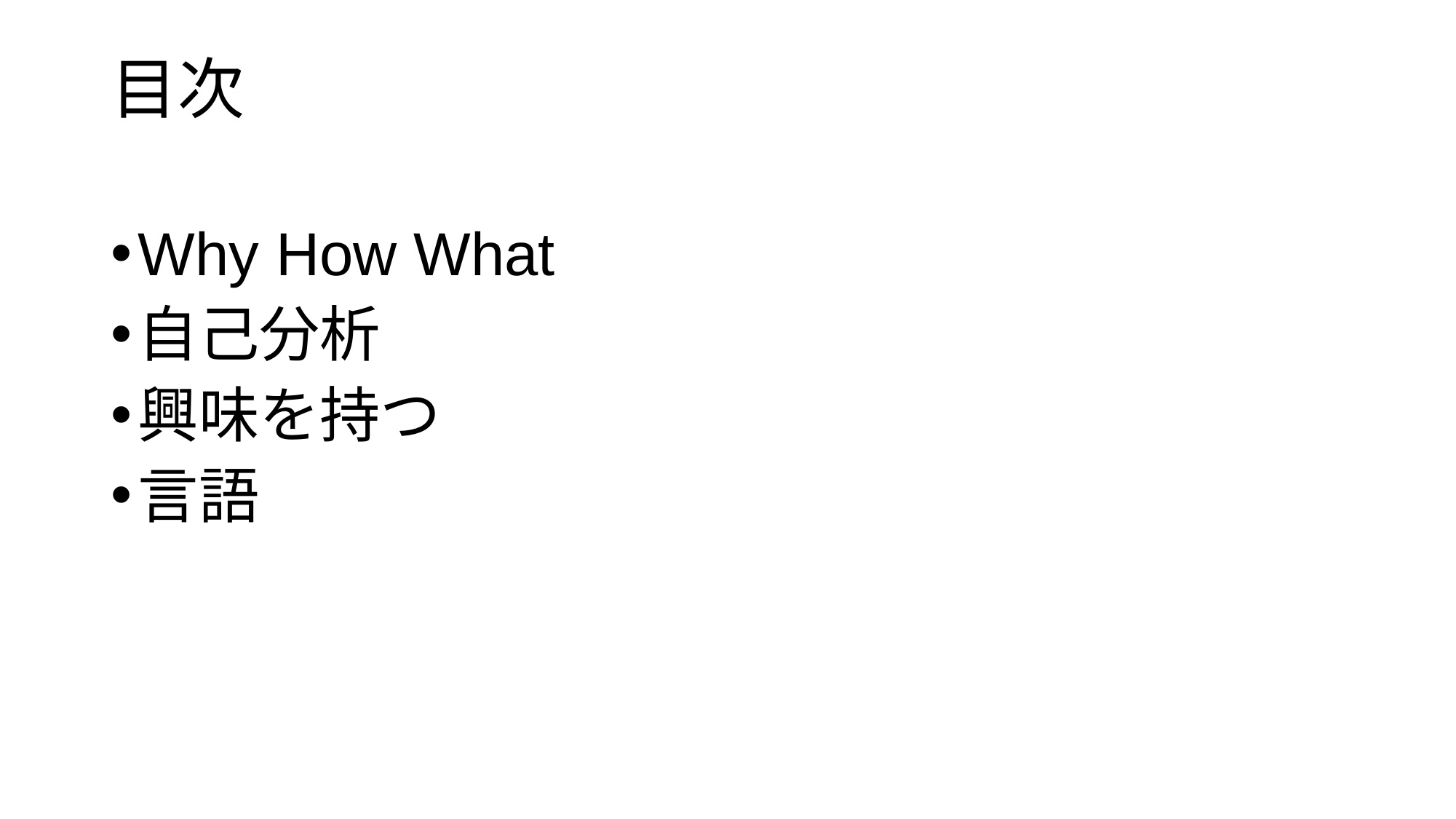

# 目次
Why How What
自己分析
興味を持つ
言語